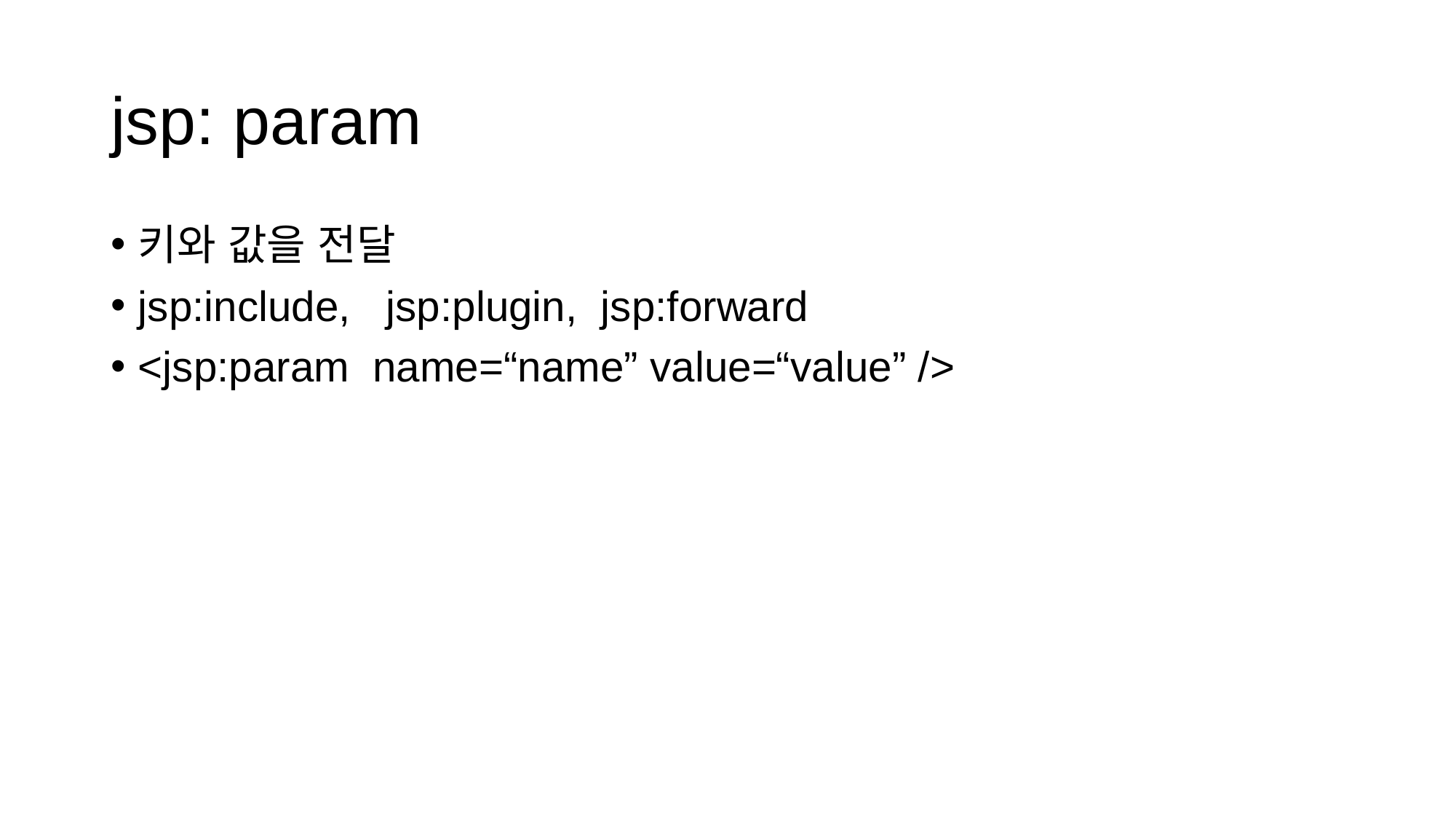

# jsp: param
키와 값을 전달
jsp:include,   jsp:plugin,  jsp:forward
<jsp:param  name=“name” value=“value” />